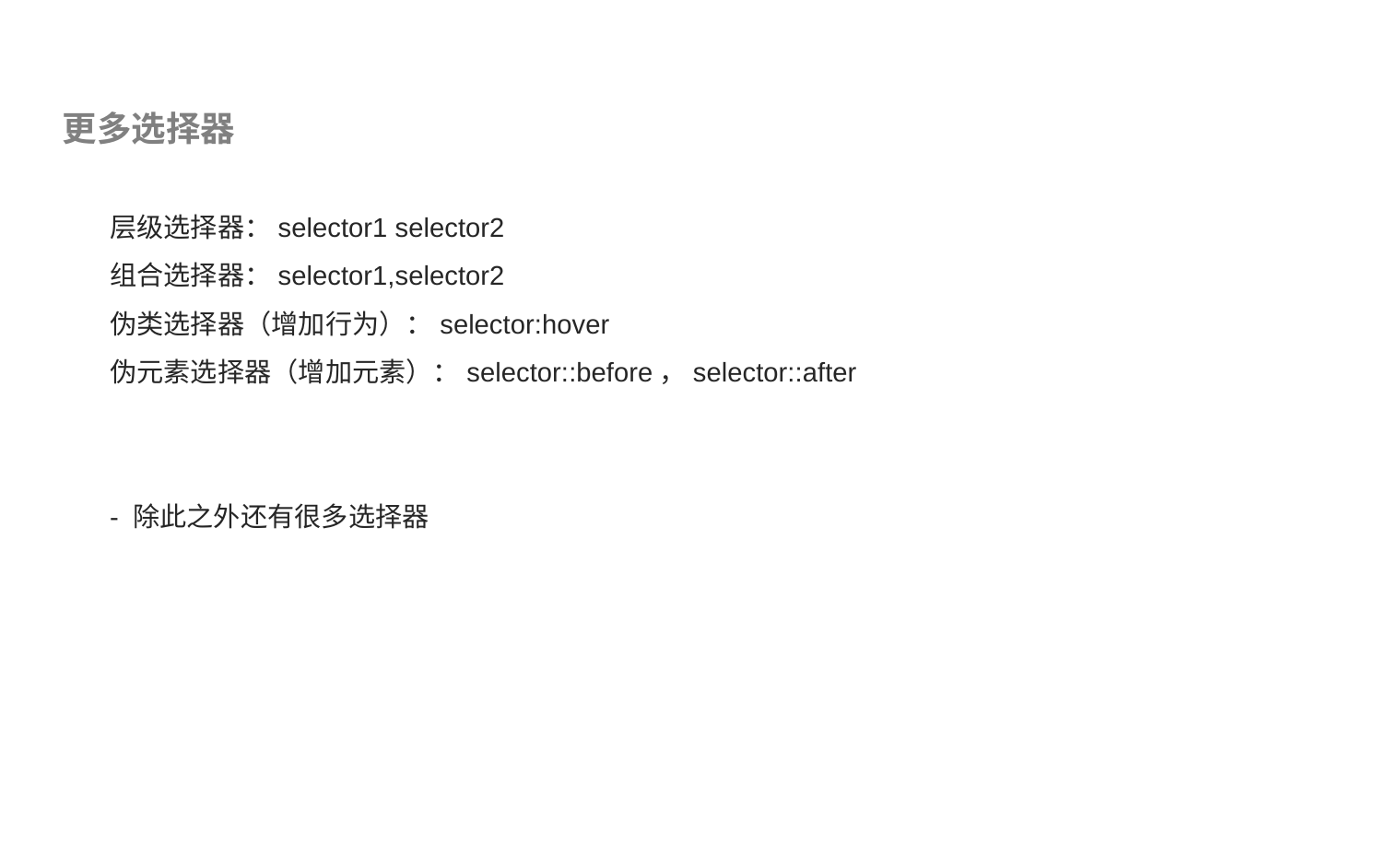

更多选择器
层级选择器：selector1 selector2
组合选择器：selector1,selector2
伪类选择器（增加行为）：selector:hover
伪元素选择器（增加元素）：selector::before，selector::after

- 除此之外还有很多选择器